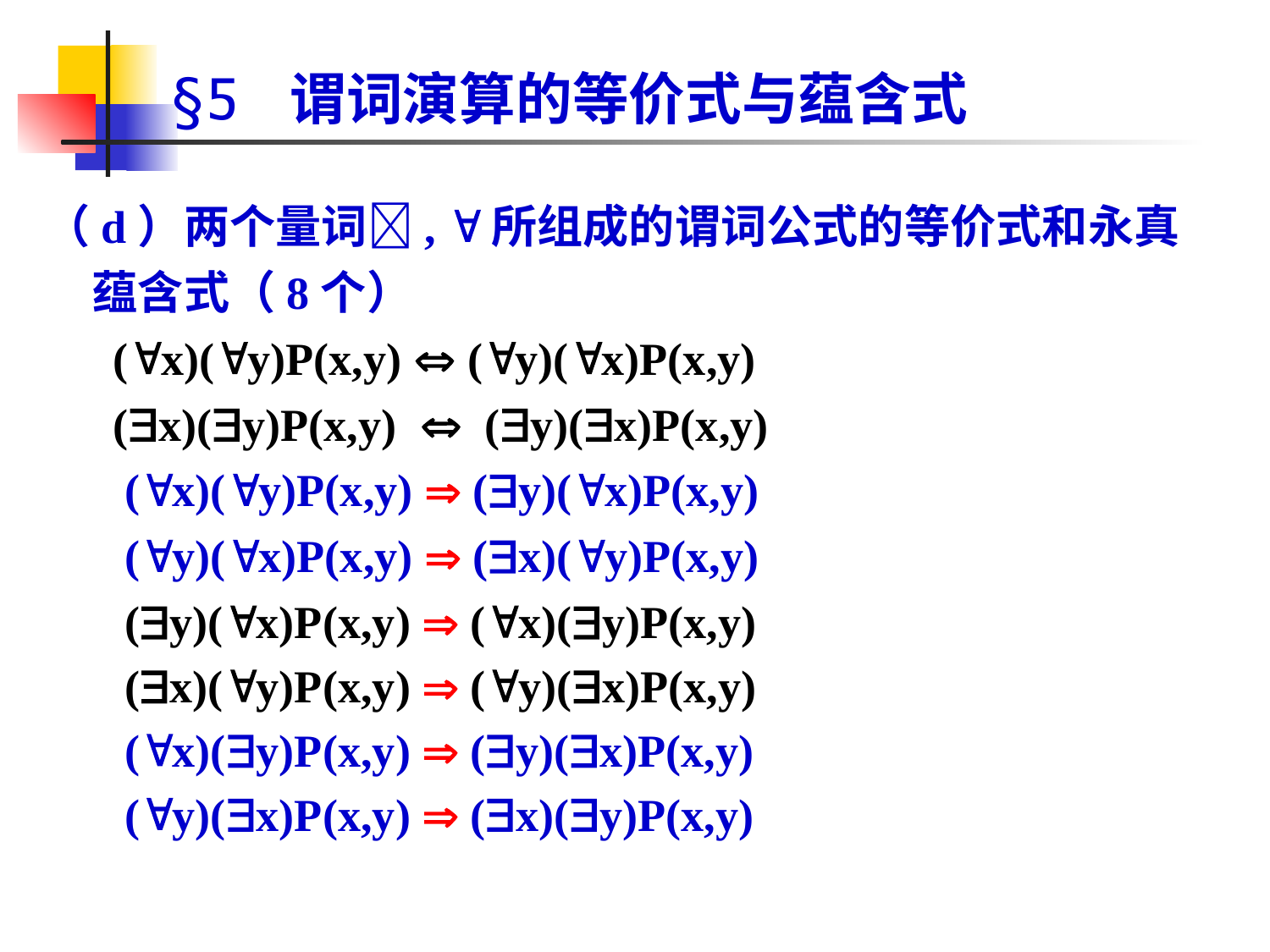

# §5  谓词演算的等价式与蕴含式
（d）两个量词∃, ∀所组成的谓词公式的等价式和永真蕴含式（8个）
      (∀x)(∀y)P(x,y) ⇔ (∀y)(∀x)P(x,y)
      (∃x)(∃y)P(x,y)  ⇔  (∃y)(∃x)P(x,y)
       (∀x)(∀y)P(x,y) ⇒ (∃y)(∀x)P(x,y)
       (∀y)(∀x)P(x,y) ⇒ (∃x)(∀y)P(x,y)
       (∃y)(∀x)P(x,y) ⇒ (∀x)(∃y)P(x,y)
       (∃x)(∀y)P(x,y) ⇒ (∀y)(∃x)P(x,y)
       (∀x)(∃y)P(x,y) ⇒ (∃y)(∃x)P(x,y)
       (∀y)(∃x)P(x,y) ⇒ (∃x)(∃y)P(x,y)
75